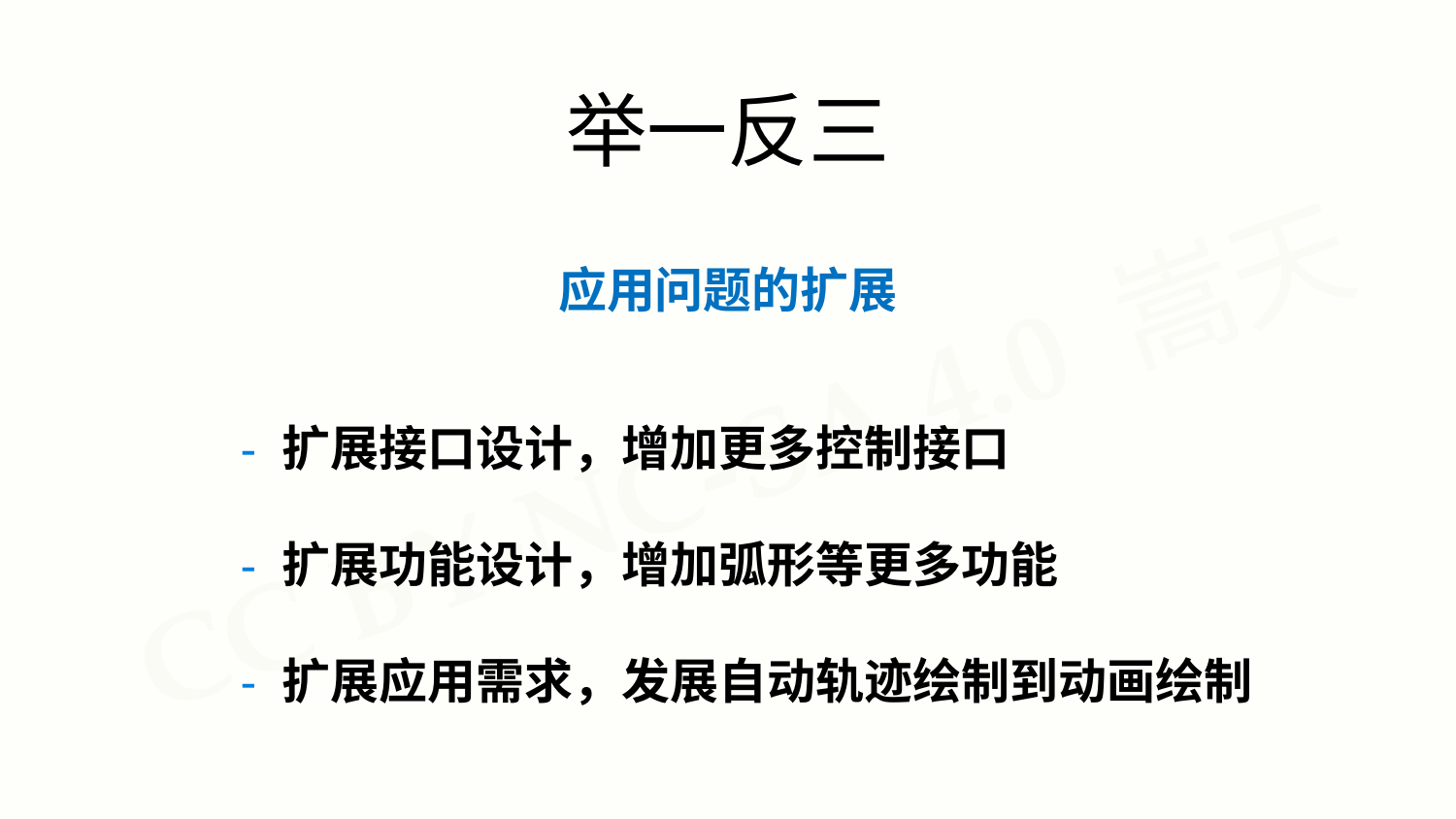

举一反三
应用问题的扩展
            - 扩展接口设计，增加更多控制接口
            - 扩展功能设计，增加弧形等更多功能
            - 扩展应用需求，发展自动轨迹绘制到动画绘制